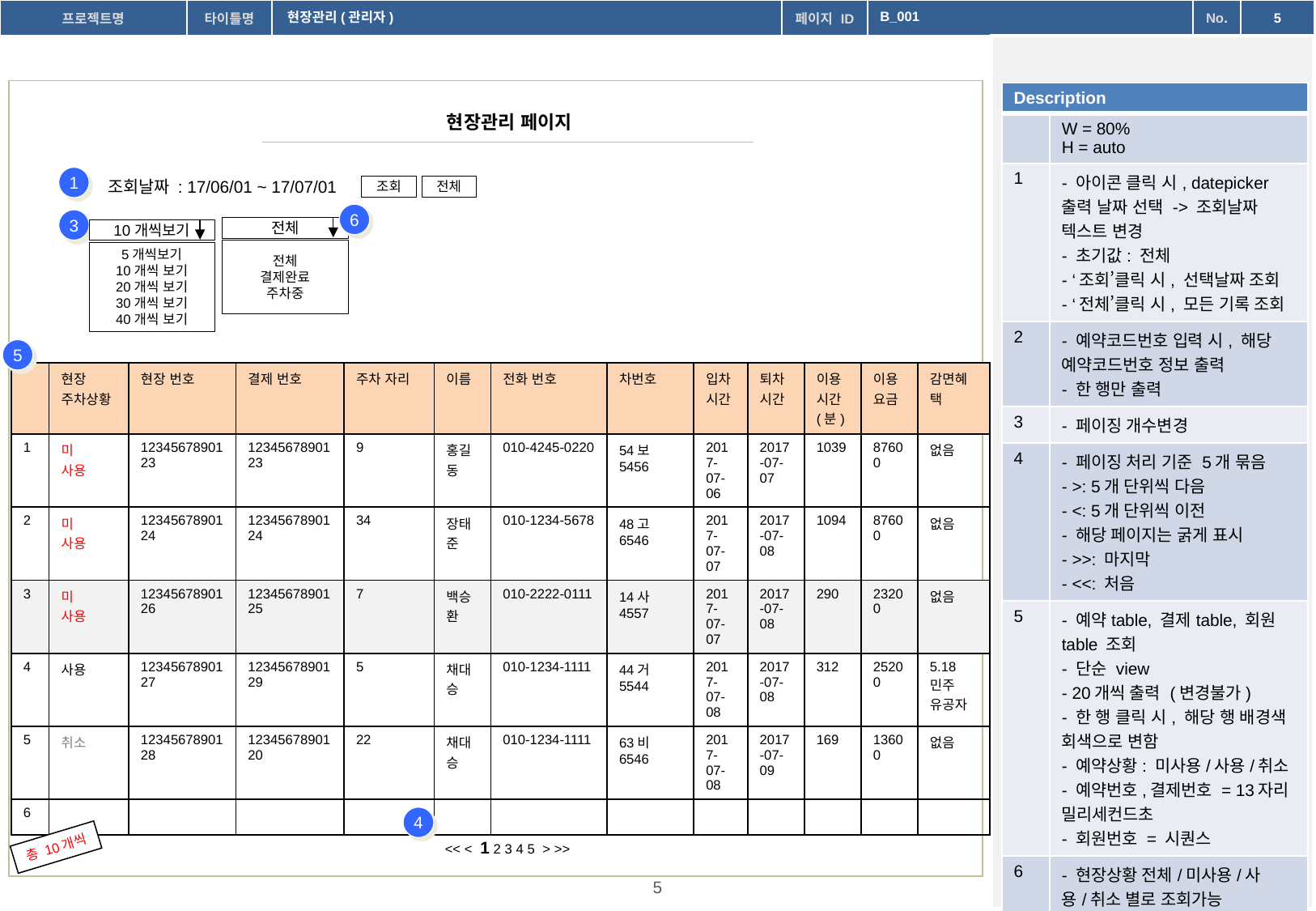

현장관리(관리자)

B_001

| Description |  |
| --- | --- |
|  | W = 80% H = auto |
| 1 | - 아이콘 클릭 시, datepicker 출력 날짜 선택 -> 조회날짜 텍스트 변경 - 초기값: 전체 - ‘조회’클릭 시, 선택날짜 조회 - ‘전체’클릭 시, 모든 기록 조회 |
| 2 | - 예약코드번호 입력 시, 해당 예약코드번호 정보 출력 - 한 행만 출력 |
| 3 | - 페이징 개수변경 |
| 4 | - 페이징 처리 기준 5개 묶음 - >: 5개 단위씩 다음 - <: 5개 단위씩 이전 - 해당 페이지는 굵게 표시 - >>: 마지막 - <<: 처음 |
| 5 | - 예약table, 결제table, 회원table 조회 - 단순 view - 20개씩 출력 (변경불가) - 한 행 클릭 시, 해당 행 배경색 회색으로 변함 - 예약상황: 미사용/사용/취소 - 예약번호,결제번호 = 13자리 밀리세컨드초 - 회원번호 = 시퀀스 |
| 6 | - 현장상황 전체/미사용/사용/취소 별로 조회가능 - 해당하는 행만 나옴 |
현장관리 페이지
1
조회날짜 : 17/06/01 ~ 17/07/01
조회
전체
6
3
전체
10개씩보기
전체
결제완료
주차중
5개씩보기
10개씩 보기
20개씩 보기
30개씩 보기
40개씩 보기
5
|  | 현장 주차상황 | 현장 번호 | 결제 번호 | 주차 자리 | 이름 | 전화 번호 | 차번호 | 입차시간 | 퇴차시간 | 이용시간(분) | 이용요금 | 감면혜택 |
| --- | --- | --- | --- | --- | --- | --- | --- | --- | --- | --- | --- | --- |
| 1 | 미 사용 | 1234567890123 | 1234567890123 | 9 | 홍길동 | 010-4245-0220 | 54보5456 | 2017-07-06 | 2017-07-07 | 1039 | 87600 | 없음 |
| 2 | 미 사용 | 1234567890124 | 1234567890124 | 34 | 장태준 | 010-1234-5678 | 48고6546 | 2017-07-07 | 2017-07-08 | 1094 | 87600 | 없음 |
| 3 | 미 사용 | 1234567890126 | 1234567890125 | 7 | 백승환 | 010-2222-0111 | 14사4557 | 2017-07-07 | 2017-07-08 | 290 | 23200 | 없음 |
| 4 | 사용 | 1234567890127 | 1234567890129 | 5 | 채대승 | 010-1234-1111 | 44거5544 | 2017-07-08 | 2017-07-08 | 312 | 25200 | 5.18민주 유공자 |
| 5 | 취소 | 1234567890128 | 1234567890120 | 22 | 채대승 | 010-1234-1111 | 63비6546 | 2017-07-08 | 2017-07-09 | 169 | 13600 | 없음 |
| 6 |  |  |  |  |  |  |  |  |  |  |  |  |
4
<< <  1 2 3 4 5  > >>
총 10개씩